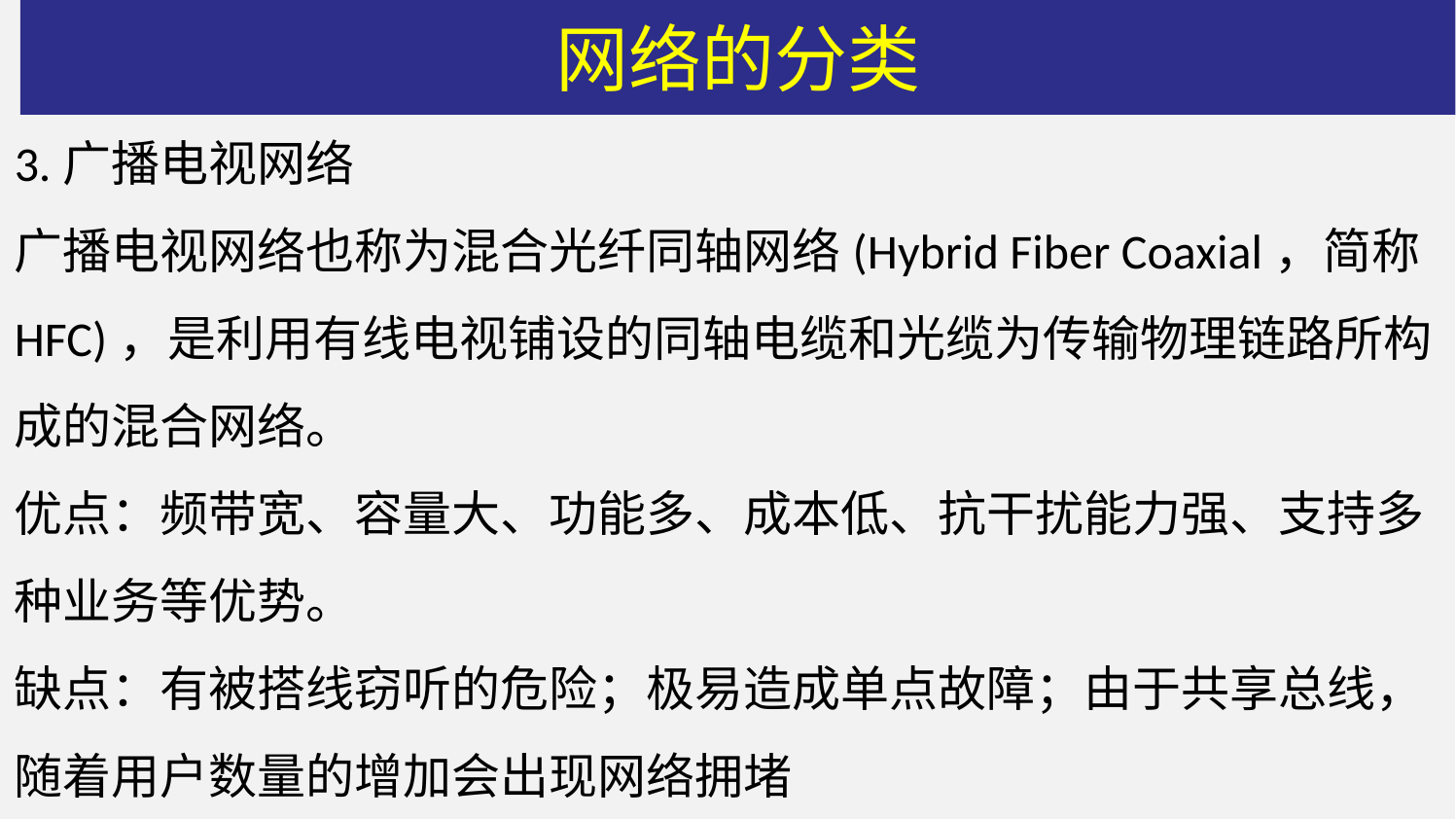

# 网络的分类
3.广播电视网络
广播电视网络也称为混合光纤同轴网络(Hybrid Fiber Coaxial，简称HFC)，是利用有线电视铺设的同轴电缆和光缆为传输物理链路所构成的混合网络。
优点：频带宽、容量大、功能多、成本低、抗干扰能力强、支持多种业务等优势。
缺点：有被搭线窃听的危险；极易造成单点故障；由于共享总线，随着用户数量的增加会出现网络拥堵